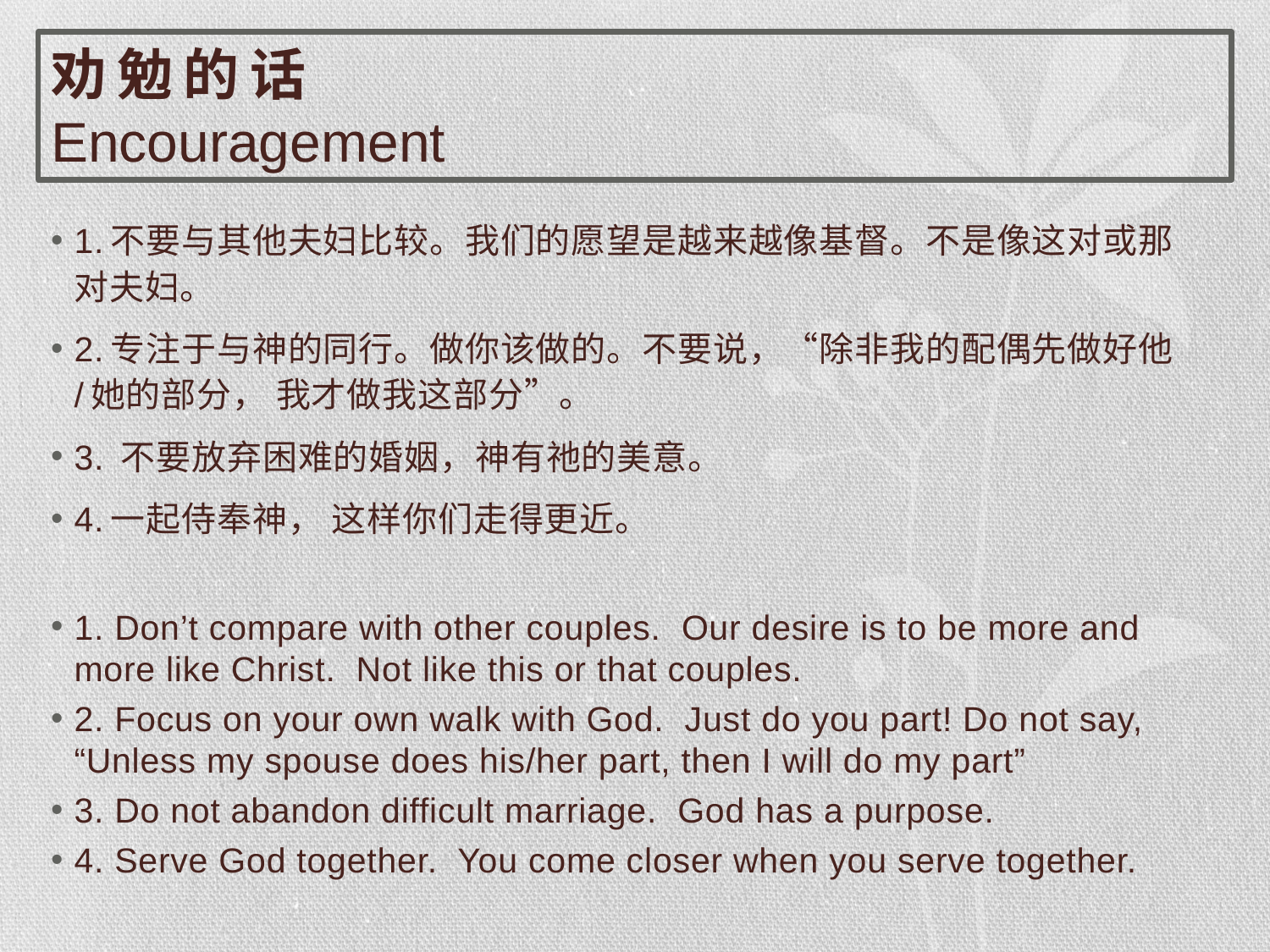

# 劝勉的话 Encouragement
1.不要与其他夫妇比较。我们的愿望是越来越像基督。不是像这对或那对夫妇。
2.专注于与神的同行。做你该做的。不要说，“除非我的配偶先做好他/她的部分， 我才做我这部分”。
3. 不要放弃困难的婚姻，神有祂的美意。
4.一起侍奉神， 这样你们走得更近。

1. Don’t compare with other couples.  Our desire is to be more and more like Christ.  Not like this or that couples.
2. Focus on your own walk with God.  Just do you part! Do not say, “Unless my spouse does his/her part, then I will do my part”
3. Do not abandon difficult marriage.  God has a purpose.
4. Serve God together.  You come closer when you serve together.